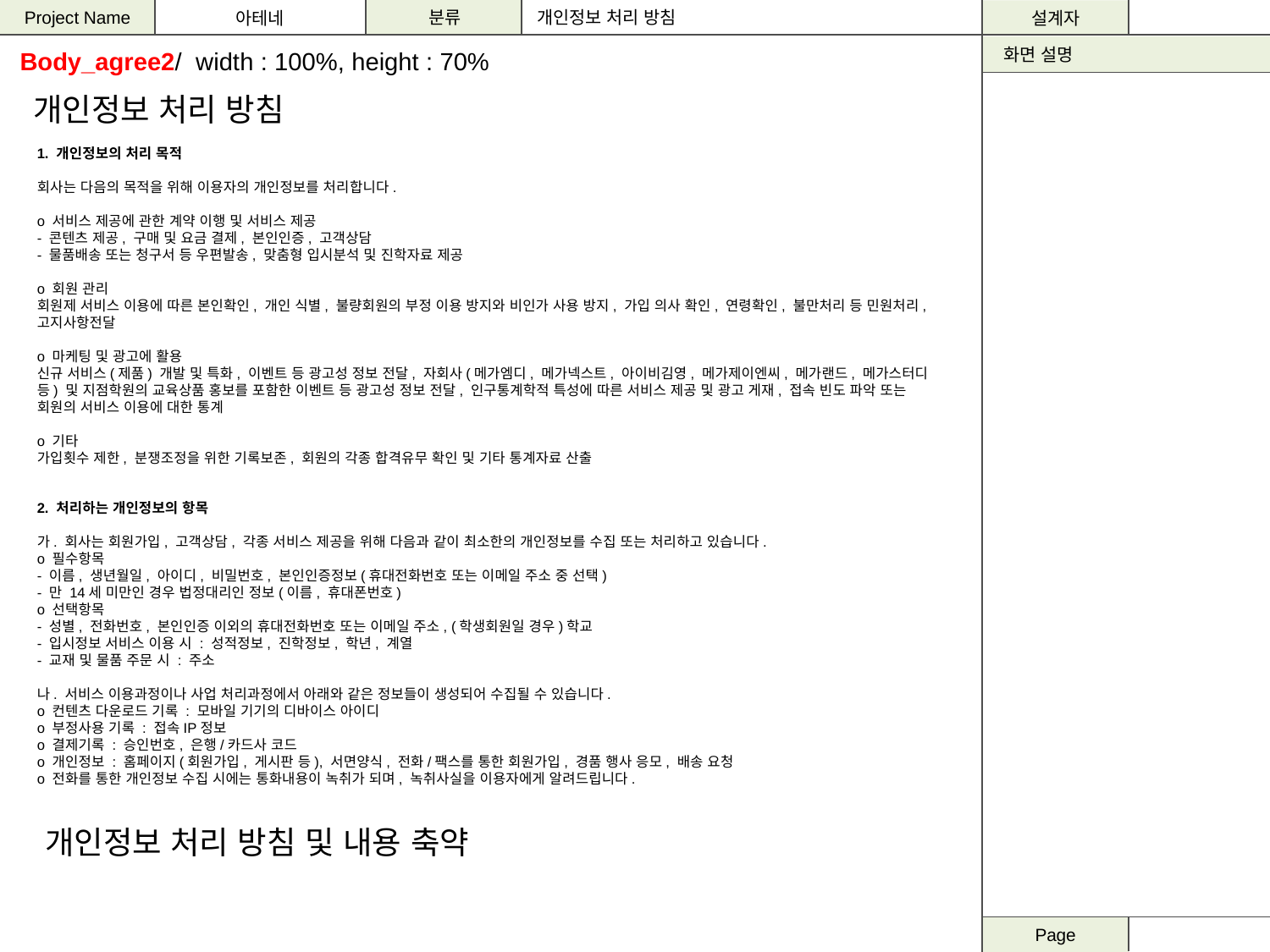

개인정보 처리 방침
Body_agree2/  width : 100%, height : 70%
개인정보 처리 방침
1. 개인정보의 처리 목적
회사는 다음의 목적을 위해 이용자의 개인정보를 처리합니다.
ο 서비스 제공에 관한 계약 이행 및 서비스 제공
- 콘텐츠 제공, 구매 및 요금 결제, 본인인증, 고객상담
- 물품배송 또는 청구서 등 우편발송, 맞춤형 입시분석 및 진학자료 제공
ο 회원 관리
회원제 서비스 이용에 따른 본인확인, 개인 식별, 불량회원의 부정 이용 방지와 비인가 사용 방지, 가입 의사 확인, 연령확인, 불만처리 등 민원처리, 고지사항전달
ο 마케팅 및 광고에 활용
신규 서비스(제품) 개발 및 특화, 이벤트 등 광고성 정보 전달, 자회사(메가엠디, 메가넥스트, 아이비김영, 메가제이엔씨, 메가랜드, 메가스터디 등) 및 지점학원의 교육상품 홍보를 포함한 이벤트 등 광고성 정보 전달, 인구통계학적 특성에 따른 서비스 제공 및 광고 게재, 접속 빈도 파악 또는 회원의 서비스 이용에 대한 통계
ο 기타
가입횟수 제한, 분쟁조정을 위한 기록보존, 회원의 각종 합격유무 확인 및 기타 통계자료 산출
2. 처리하는 개인정보의 항목
가. 회사는 회원가입, 고객상담, 각종 서비스 제공을 위해 다음과 같이 최소한의 개인정보를 수집 또는 처리하고 있습니다.
ο 필수항목
- 이름, 생년월일, 아이디, 비밀번호, 본인인증정보(휴대전화번호 또는 이메일 주소 중 선택)
- 만 14세 미만인 경우 법정대리인 정보(이름, 휴대폰번호)
ο 선택항목
- 성별, 전화번호, 본인인증 이외의 휴대전화번호 또는 이메일 주소, (학생회원일 경우)학교
- 입시정보 서비스 이용 시 : 성적정보, 진학정보, 학년, 계열
- 교재 및 물품 주문 시 : 주소
나. 서비스 이용과정이나 사업 처리과정에서 아래와 같은 정보들이 생성되어 수집될 수 있습니다.
ο 컨텐츠 다운로드 기록 : 모바일 기기의 디바이스 아이디
ο 부정사용 기록 : 접속IP정보
ο 결제기록 : 승인번호, 은행/카드사 코드
ο 개인정보 : 홈페이지(회원가입, 게시판 등), 서면양식, 전화/팩스를 통한 회원가입, 경품 행사 응모, 배송 요청
ο 전화를 통한 개인정보 수집 시에는 통화내용이 녹취가 되며, 녹취사실을 이용자에게 알려드립니다.
개인정보 처리 방침 및 내용 축약